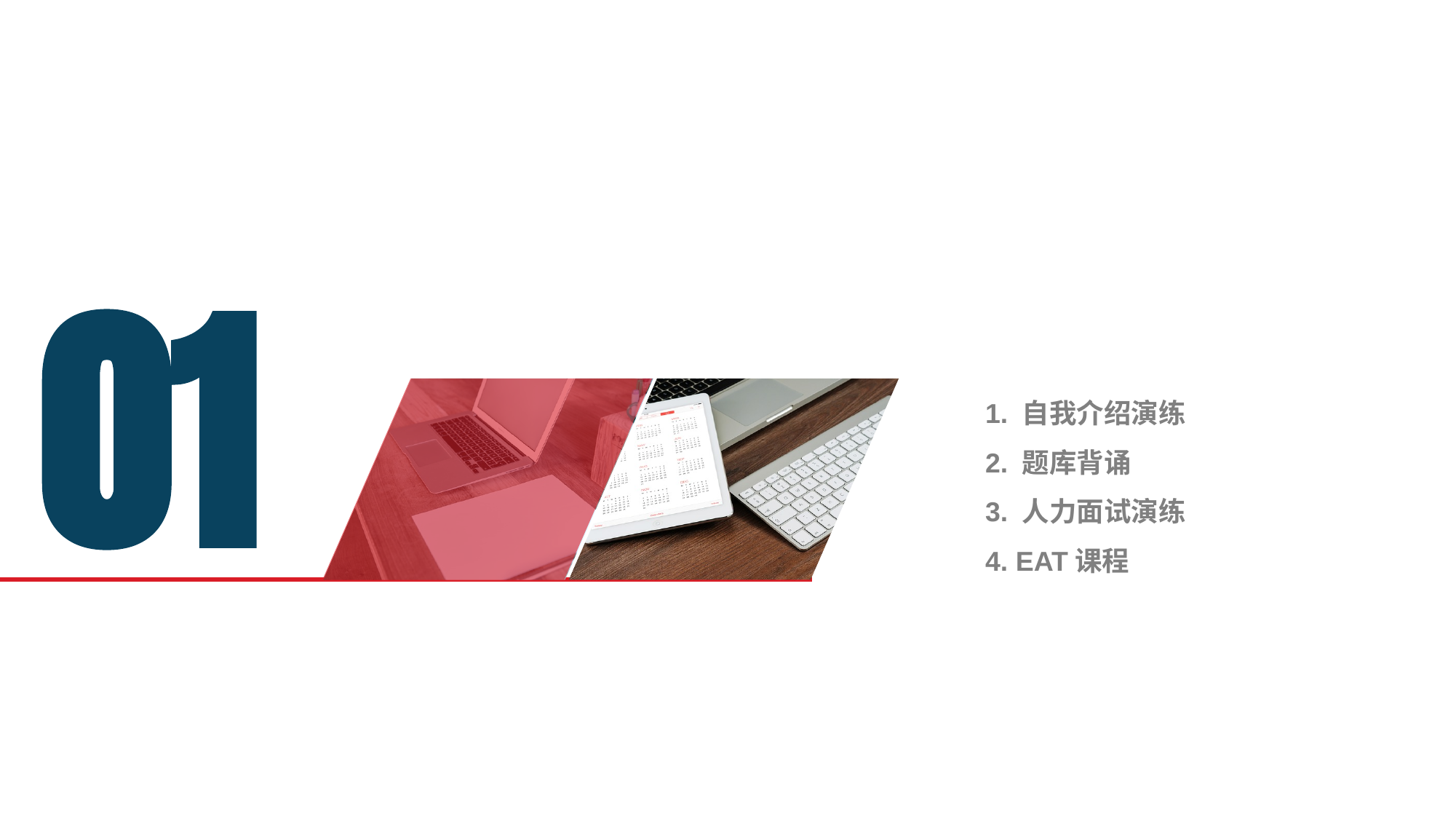

1
01
1. 自我介绍演练
2. 题库背诵
3. 人力面试演练
4. EAT课程